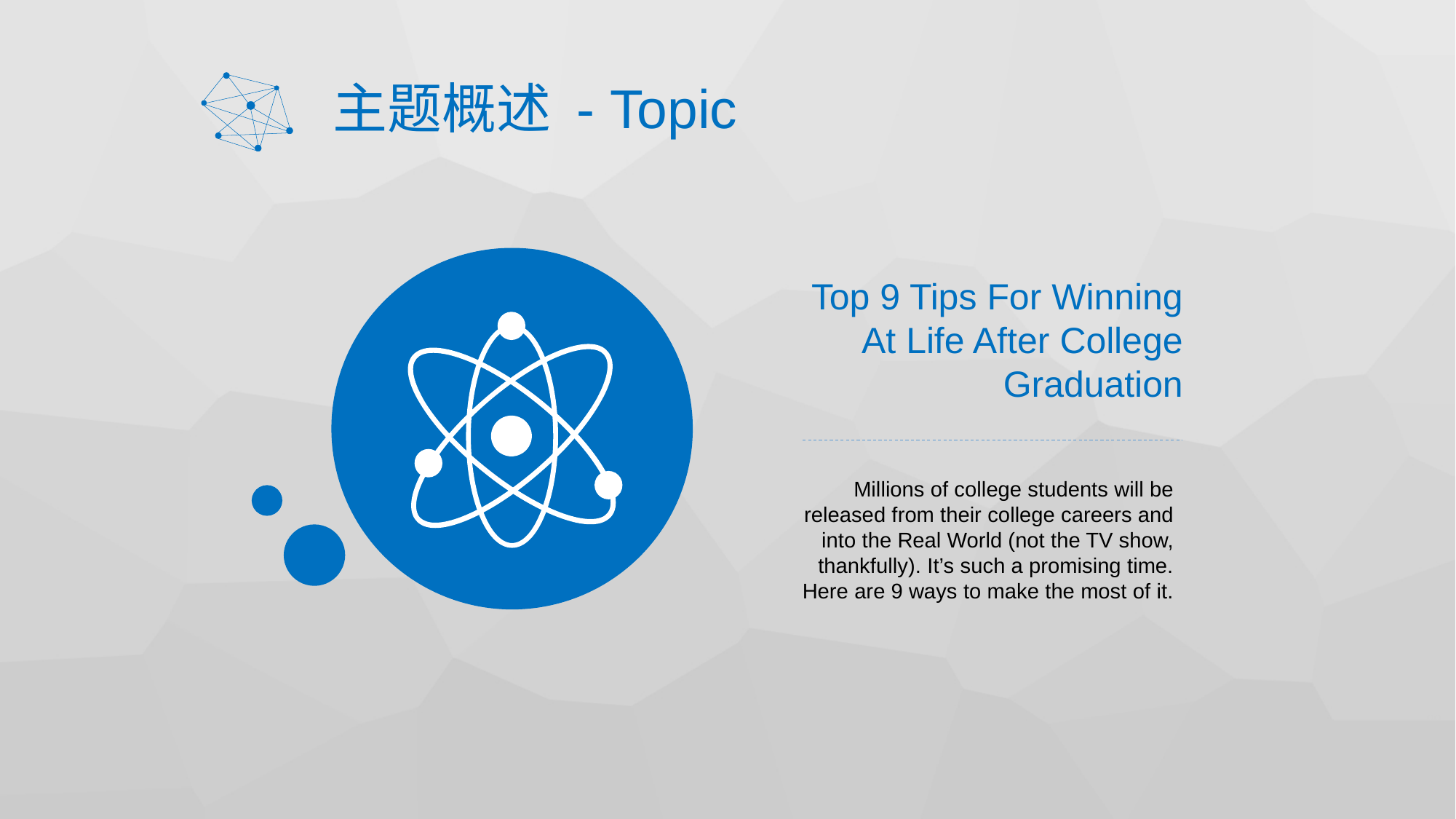

# 主题概述 - Topic

Top 9 Tips For Winning At Life After College Graduation
Millions of college students will be released from their college careers and into the Real World (not the TV show, thankfully). It’s such a promising time. Here are 9 ways to make the most of it.